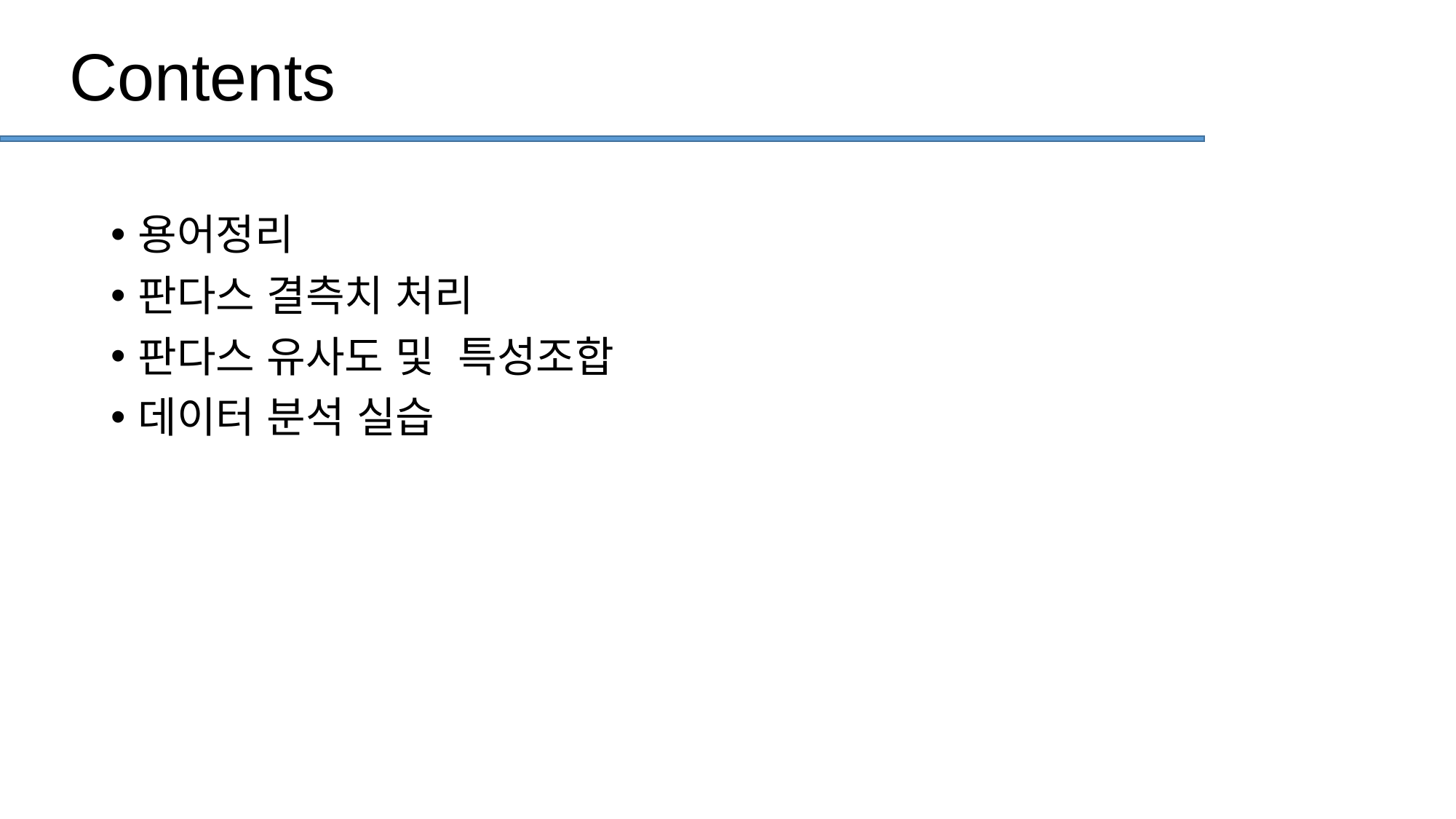

# Contents

용어정리
판다스 결측치 처리
판다스 유사도 및  특성조합
데이터 분석 실습